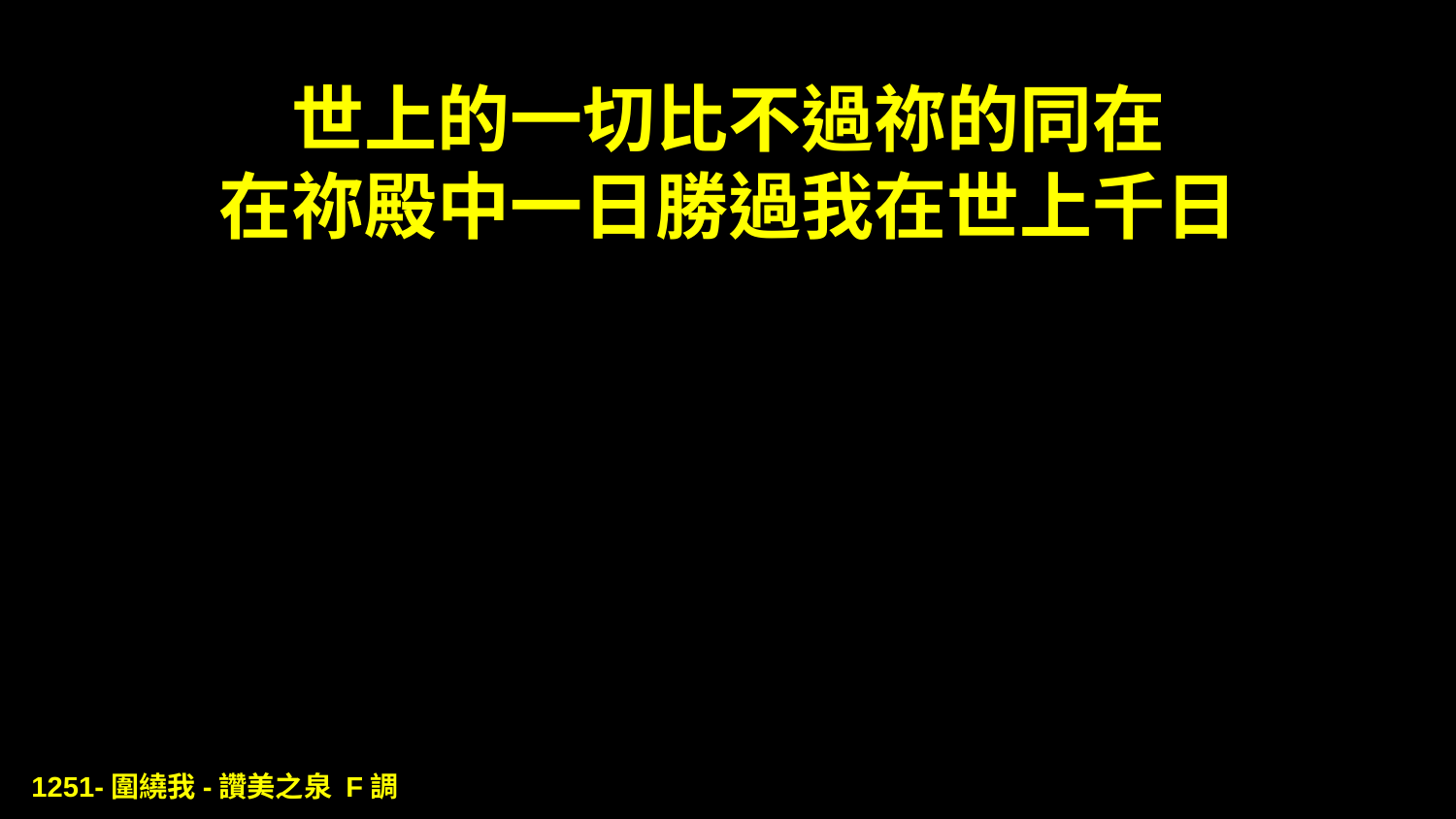

# 世上的一切比不過祢的同在 在祢殿中一日勝過我在世上千日
1251-圍繞我-讚美之泉 F調